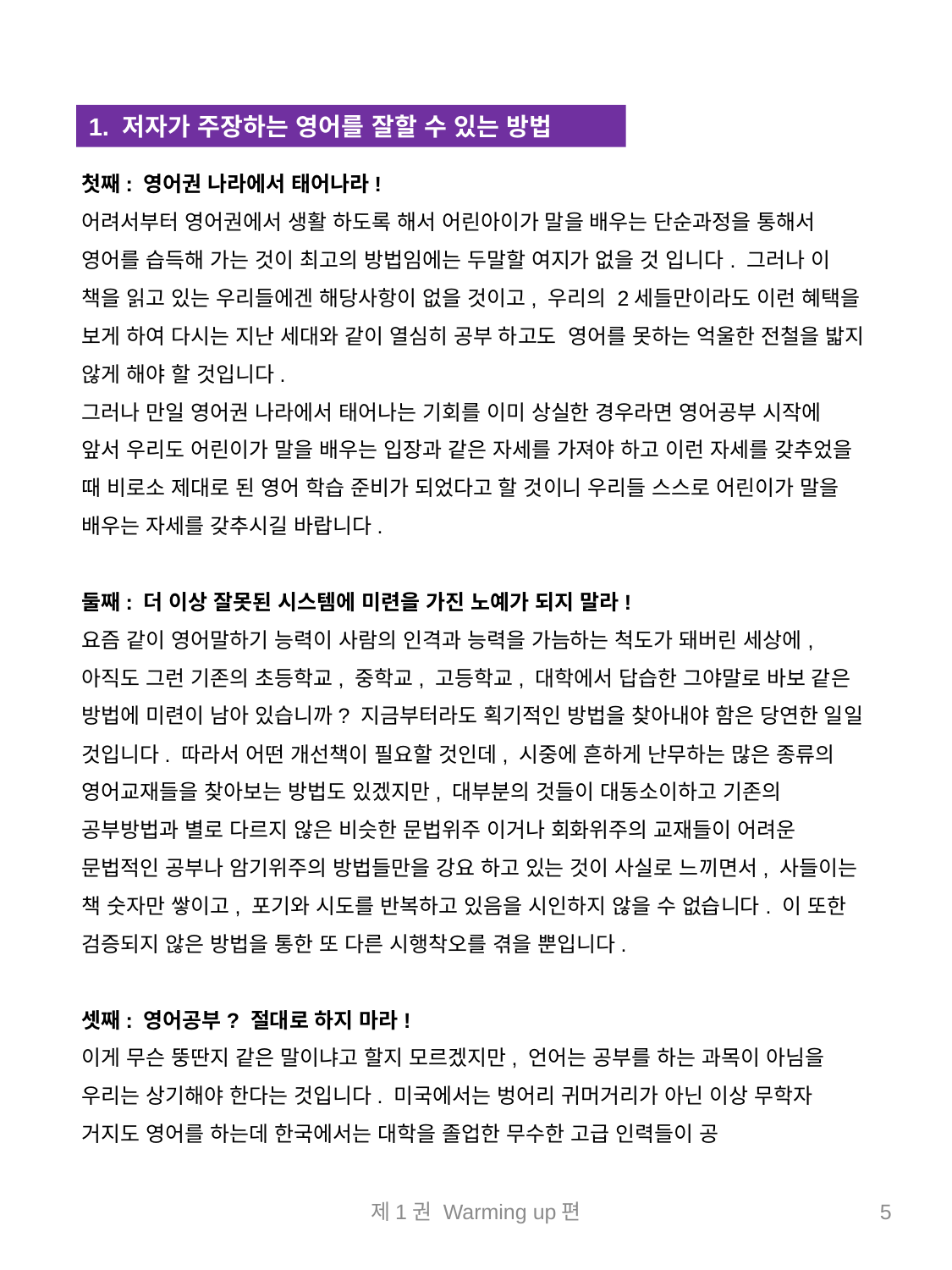

1. 저자가 주장하는 영어를 잘할 수 있는 방법
첫째: 영어권 나라에서 태어나라!
어려서부터 영어권에서 생활 하도록 해서 어린아이가 말을 배우는 단순과정을 통해서 영어를 습득해 가는 것이 최고의 방법임에는 두말할 여지가 없을 것 입니다. 그러나 이 책을 읽고 있는 우리들에겐 해당사항이 없을 것이고, 우리의 2세들만이라도 이런 혜택을 보게 하여 다시는 지난 세대와 같이 열심히 공부 하고도  영어를 못하는 억울한 전철을 밟지 않게 해야 할 것입니다.
그러나 만일 영어권 나라에서 태어나는 기회를 이미 상실한 경우라면 영어공부 시작에 앞서 우리도 어린이가 말을 배우는 입장과 같은 자세를 가져야 하고 이런 자세를 갖추었을 때 비로소 제대로 된 영어 학습 준비가 되었다고 할 것이니 우리들 스스로 어린이가 말을 배우는 자세를 갖추시길 바랍니다.

둘째: 더 이상 잘못된 시스템에 미련을 가진 노예가 되지 말라!
요즘 같이 영어말하기 능력이 사람의 인격과 능력을 가늠하는 척도가 돼버린 세상에, 아직도 그런 기존의 초등학교, 중학교, 고등학교, 대학에서 답습한 그야말로 바보 같은 방법에 미련이 남아 있습니까? 지금부터라도 획기적인 방법을 찾아내야 함은 당연한 일일 것입니다. 따라서 어떤 개선책이 필요할 것인데, 시중에 흔하게 난무하는 많은 종류의 영어교재들을 찾아보는 방법도 있겠지만, 대부분의 것들이 대동소이하고 기존의 공부방법과 별로 다르지 않은 비슷한 문법위주 이거나 회화위주의 교재들이 어려운 문법적인 공부나 암기위주의 방법들만을 강요 하고 있는 것이 사실로 느끼면서, 사들이는 책 숫자만 쌓이고, 포기와 시도를 반복하고 있음을 시인하지 않을 수 없습니다. 이 또한 검증되지 않은 방법을 통한 또 다른 시행착오를 겪을 뿐입니다.

셋째: 영어공부? 절대로 하지 마라!
이게 무슨 뚱딴지 같은 말이냐고 할지 모르겠지만, 언어는 공부를 하는 과목이 아님을 우리는 상기해야 한다는 것입니다. 미국에서는 벙어리 귀머거리가 아닌 이상 무학자 거지도 영어를 하는데 한국에서는 대학을 졸업한 무수한 고급 인력들이 공

제1권 Warming up편
5